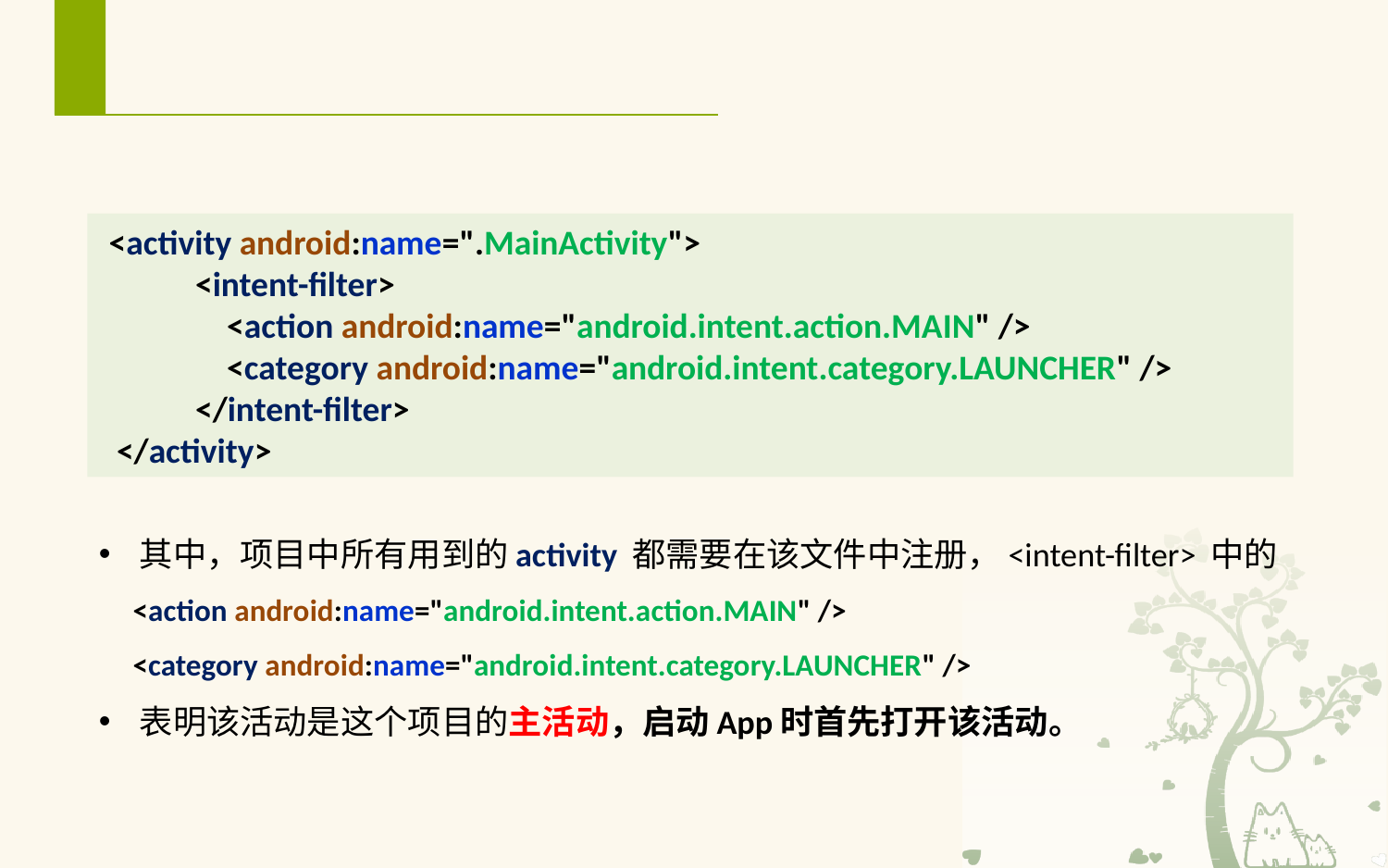

# AndroidManifest.xml文件中自动生成的代码

 <activity android:name=".MainActivity">
            <intent-filter>
                <action android:name="android.intent.action.MAIN" />
                <category android:name="android.intent.category.LAUNCHER" />
            </intent-filter>
  </activity>
其中，项目中所有用到的activity 都需要在该文件中注册，<intent-filter> 中的
<action android:name="android.intent.action.MAIN" />
<category android:name="android.intent.category.LAUNCHER" />
表明该活动是这个项目的主活动，启动App时首先打开该活动。